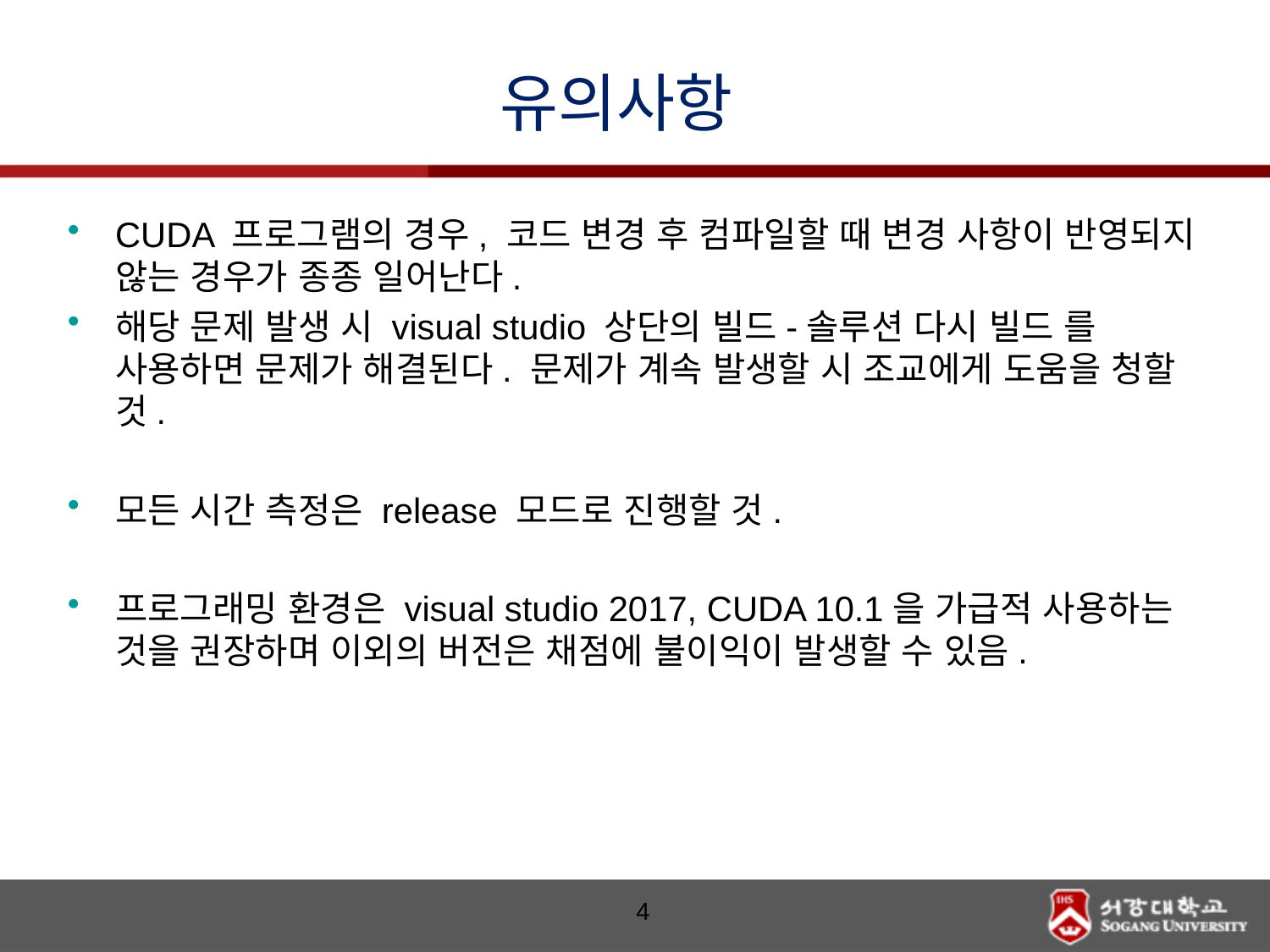

# 유의사항
CUDA 프로그램의 경우, 코드 변경 후 컴파일할 때 변경 사항이 반영되지 않는 경우가 종종 일어난다.
해당 문제 발생 시 visual studio 상단의 빌드-솔루션 다시 빌드 를 사용하면 문제가 해결된다. 문제가 계속 발생할 시 조교에게 도움을 청할 것.

모든 시간 측정은 release 모드로 진행할 것.

프로그래밍 환경은 visual studio 2017, CUDA 10.1을 가급적 사용하는 것을 권장하며 이외의 버전은 채점에 불이익이 발생할 수 있음.
4